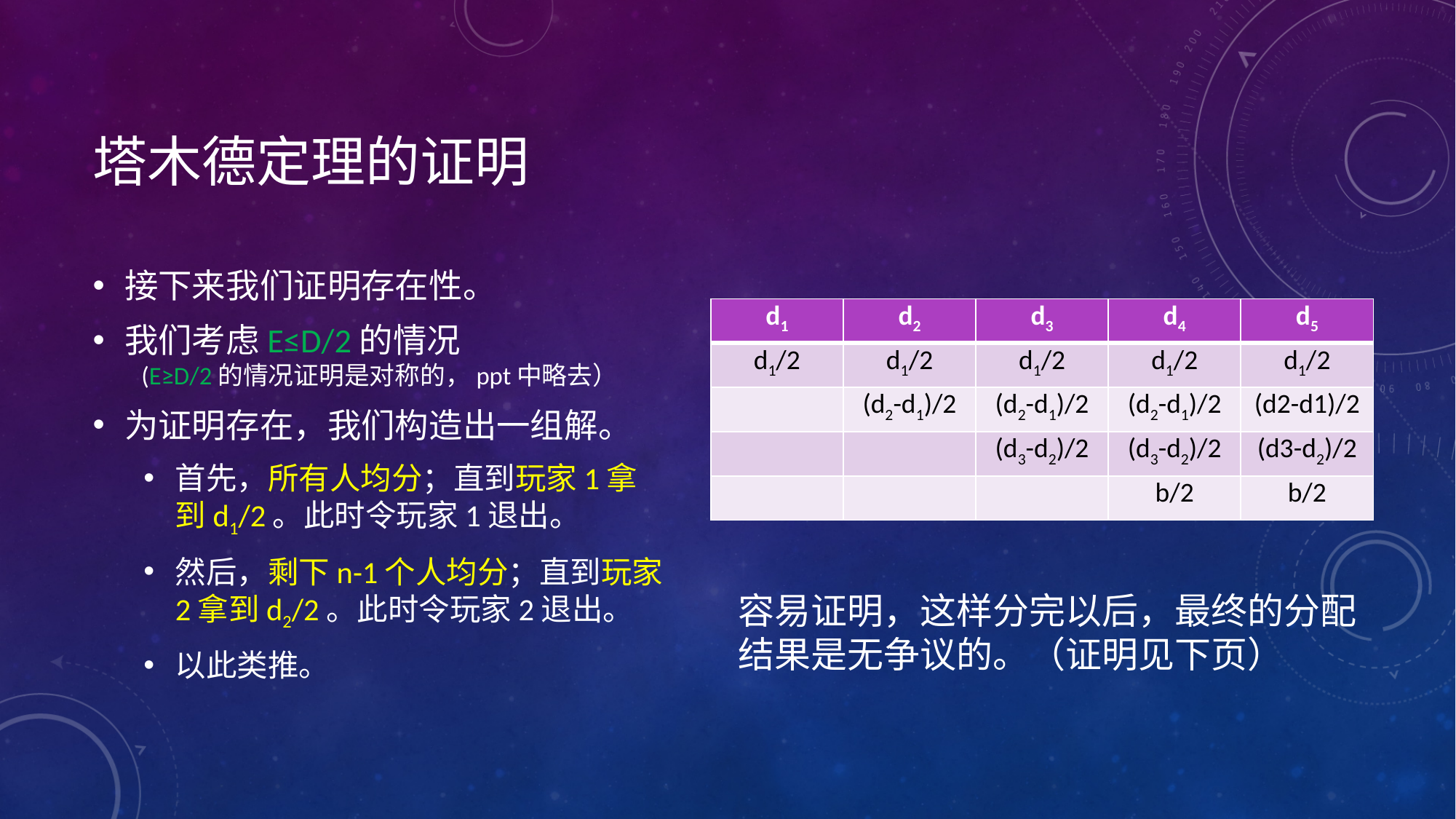

# 塔木德定理的证明
接下来我们证明存在性。
我们考虑E≤D/2的情况
  (E≥D/2的情况证明是对称的，ppt中略去）
为证明存在，我们构造出一组解。
首先，所有人均分；直到玩家1拿到d1/2。此时令玩家1退出。
然后，剩下n-1个人均分；直到玩家2拿到d2/2。此时令玩家2退出。
以此类推。
| d1 | d2 | d3 | d4 | d5 |
| --- | --- | --- | --- | --- |
| d1/2 | d1/2 | d1/2 | d1/2 | d1/2 |
|  | (d2-d1)/2 | (d2-d1)/2 | (d2-d1)/2 | (d2-d1)/2 |
|  |  | (d3-d2)/2 | (d3-d2)/2 | (d3-d2)/2 |
|  |  |  | b/2 | b/2 |
容易证明，这样分完以后，最终的分配结果是无争议的。（证明见下页）